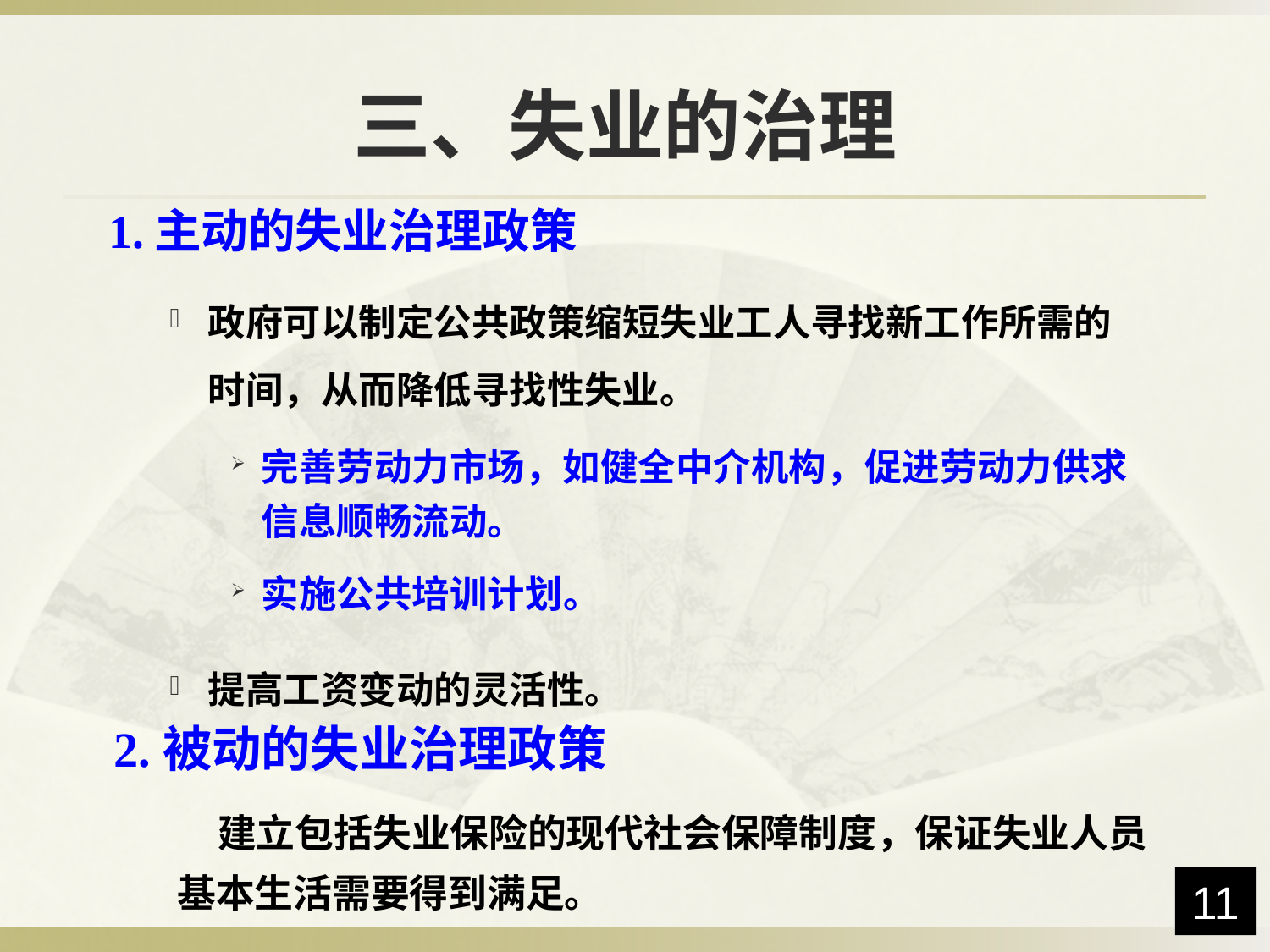

三、失业的治理
1.主动的失业治理政策
政府可以制定公共政策缩短失业工人寻找新工作所需的时间，从而降低寻找性失业。
完善劳动力市场，如健全中介机构，促进劳动力供求信息顺畅流动。
实施公共培训计划。
提高工资变动的灵活性。
2.被动的失业治理政策
    建立包括失业保险的现代社会保障制度，保证失业人员基本生活需要得到满足。
11